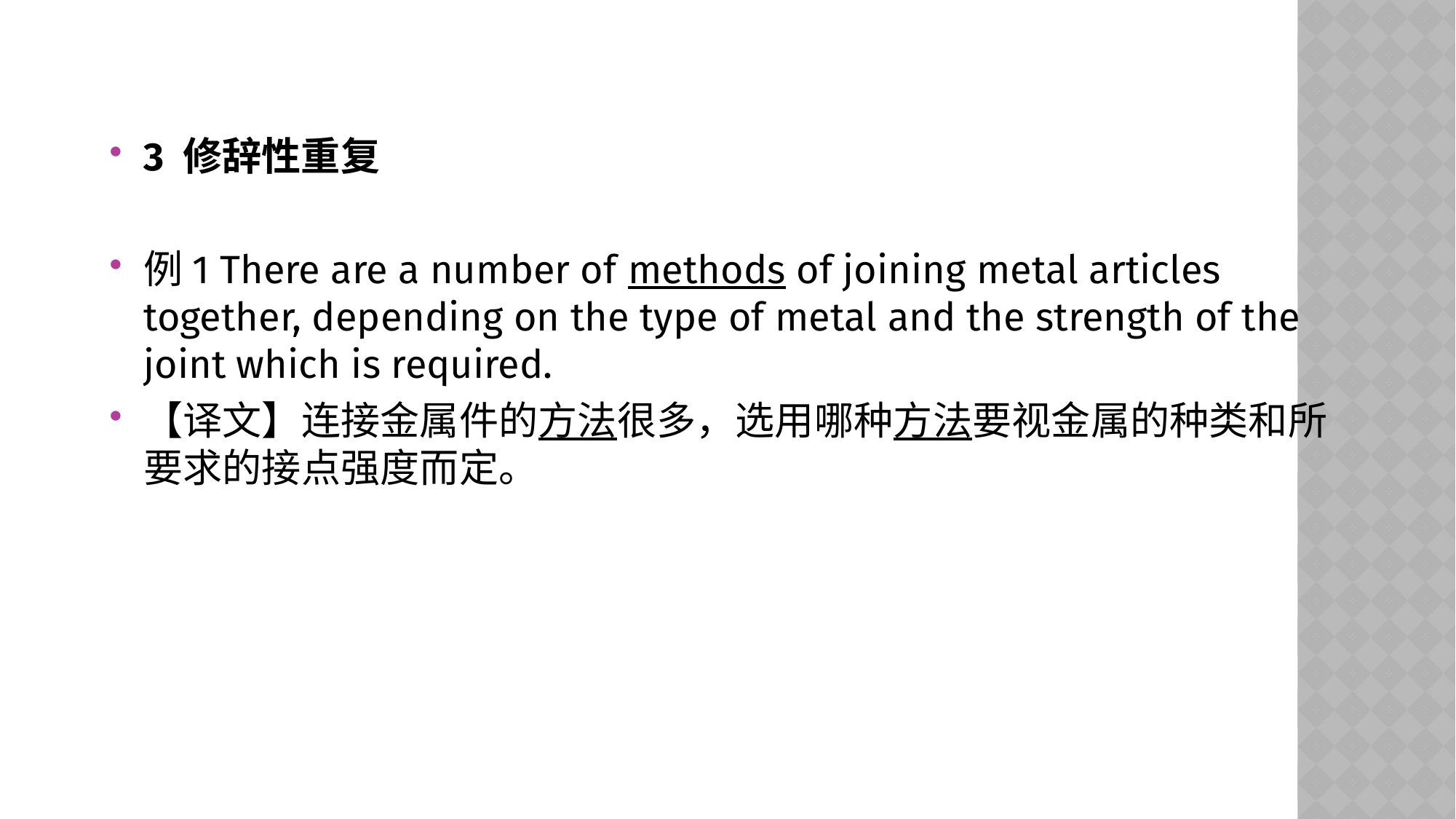

3 修辞性重复

例1 There are a number of methods of joining metal articles together, depending on the type of metal and the strength of the joint which is required.
【译文】连接金属件的方法很多，选用哪种方法要视金属的种类和所要求的接点强度而定。